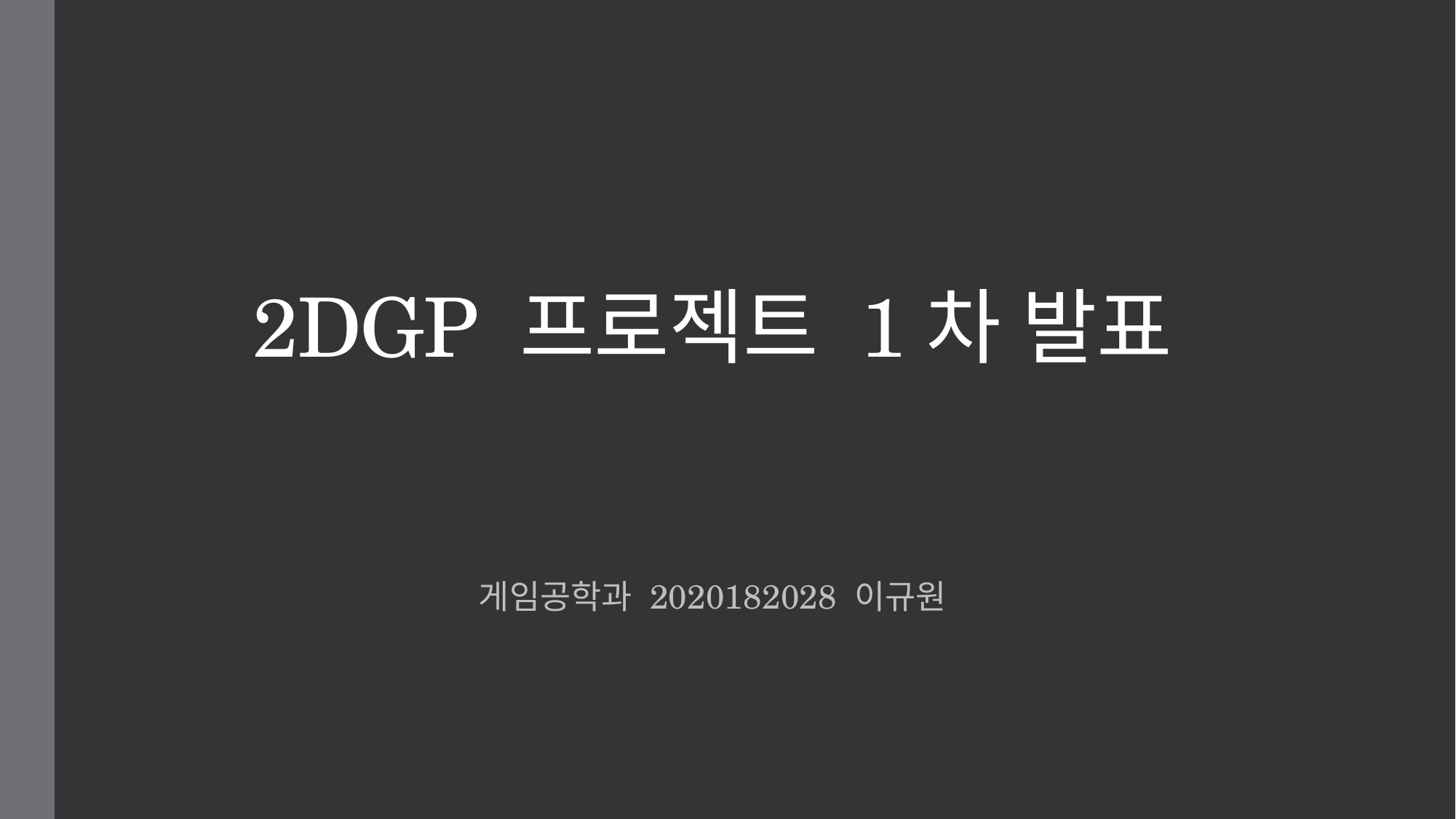

# 2DGP 프로젝트 1차 발표
게임공학과 2020182028 이규원